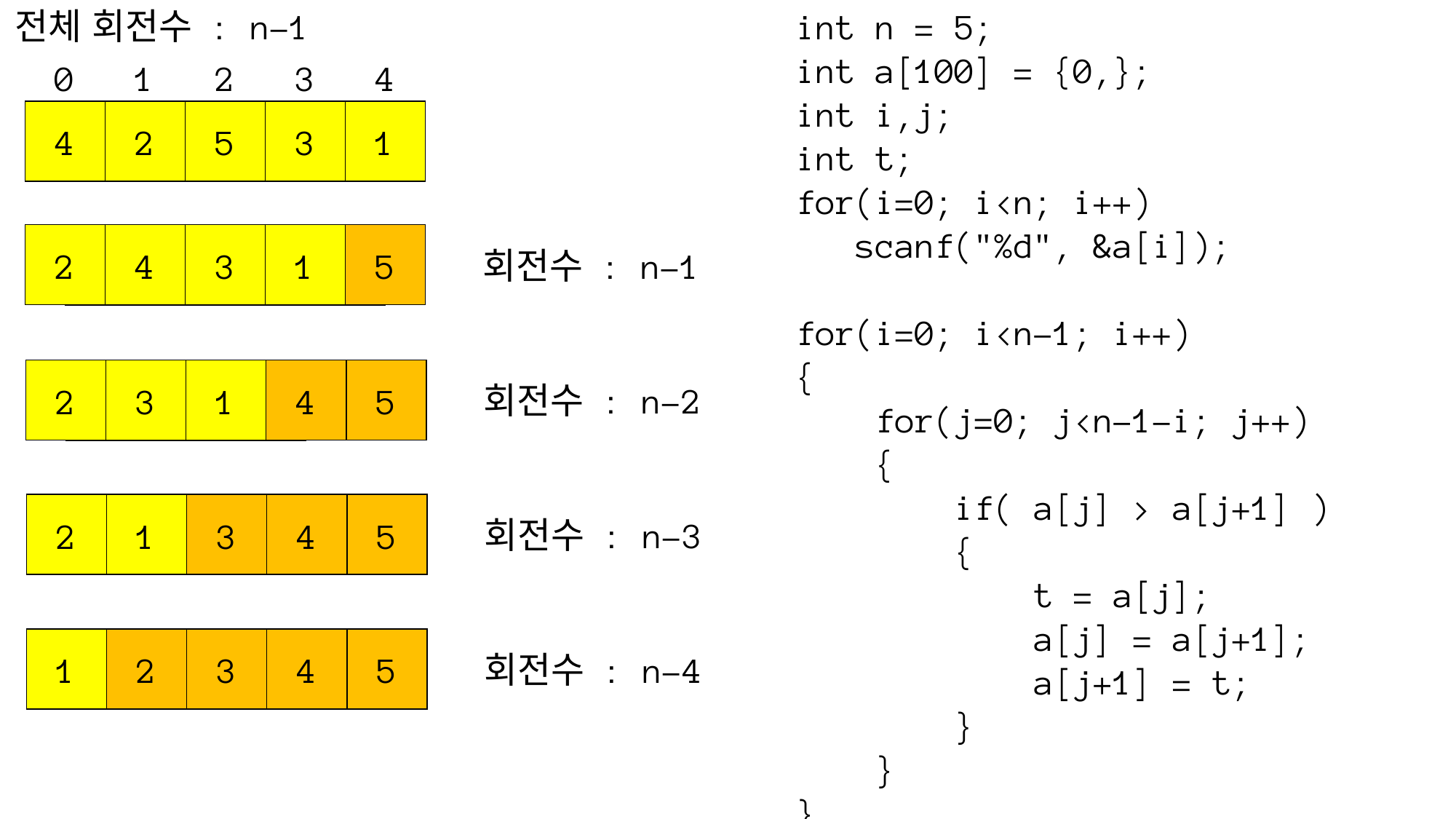

전체 회전수 : n-1
int n = 5;
int a[100] = {0,};
int i,j;
int t;
for(i=0; i<n; i++)
   scanf("%d", &a[i]);

for(i=0; i<n-1; i++)
{
    for(j=0; j<n-1-i; j++)
    {
        if( a[j] > a[j+1] )
        {
            t = a[j];
            a[j] = a[j+1];
            a[j+1] = t;
        }
    }
}
0
1
2
3
4
4
2
5
3
1
2
4
3
1
5
회전수 : n-1
2
3
1
4
5
회전수 : n-2
2
1
3
4
5
회전수 : n-3
1
2
3
4
5
회전수 : n-4